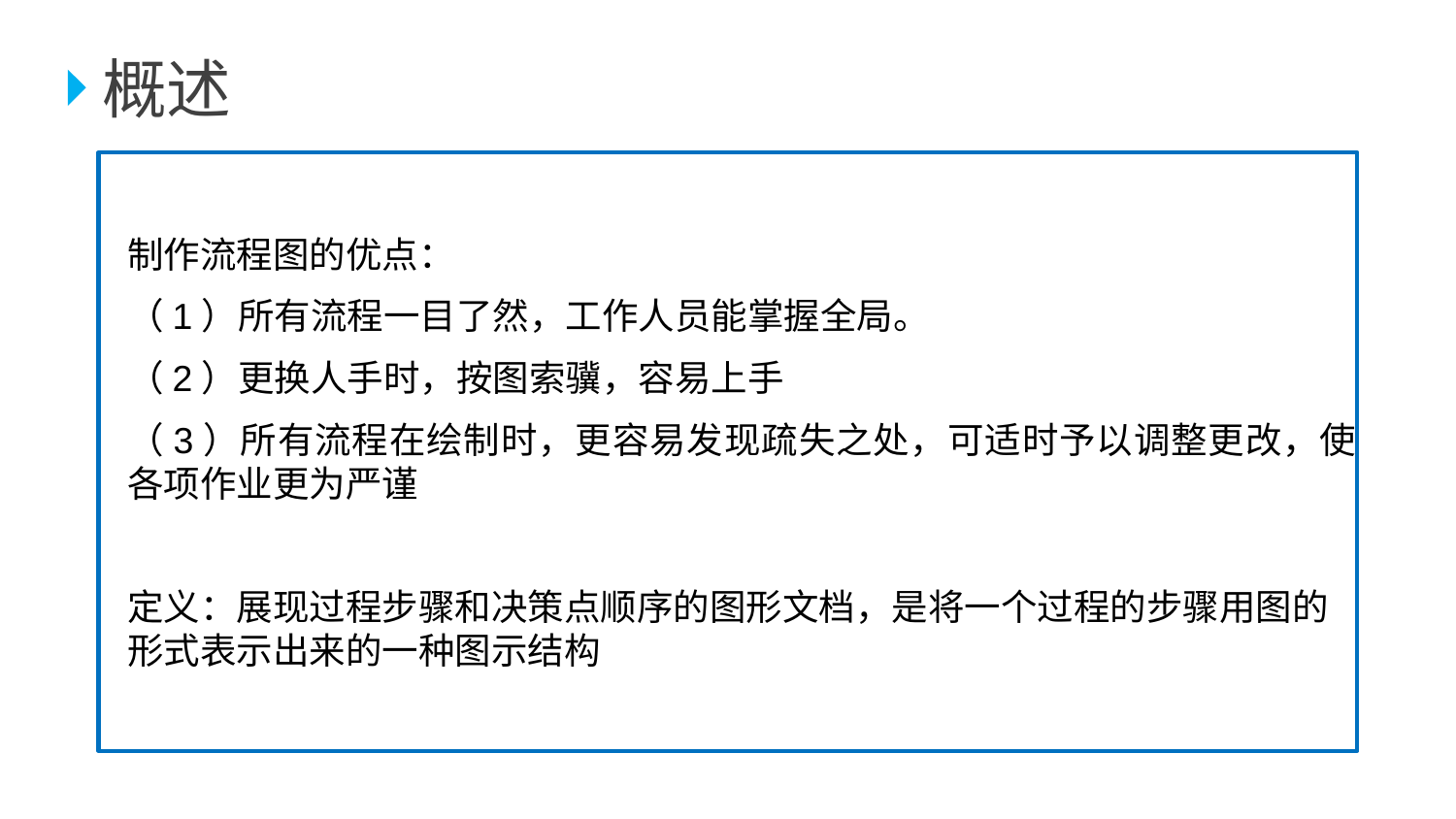

概述

制作流程图的优点：
（1）所有流程一目了然，工作人员能掌握全局。
（2）更换人手时，按图索骥，容易上手
（3）所有流程在绘制时，更容易发现疏失之处，可适时予以调整更改，使各项作业更为严谨

定义：展现过程步骤和决策点顺序的图形文档，是将一个过程的步骤用图的形式表示出来的一种图示结构